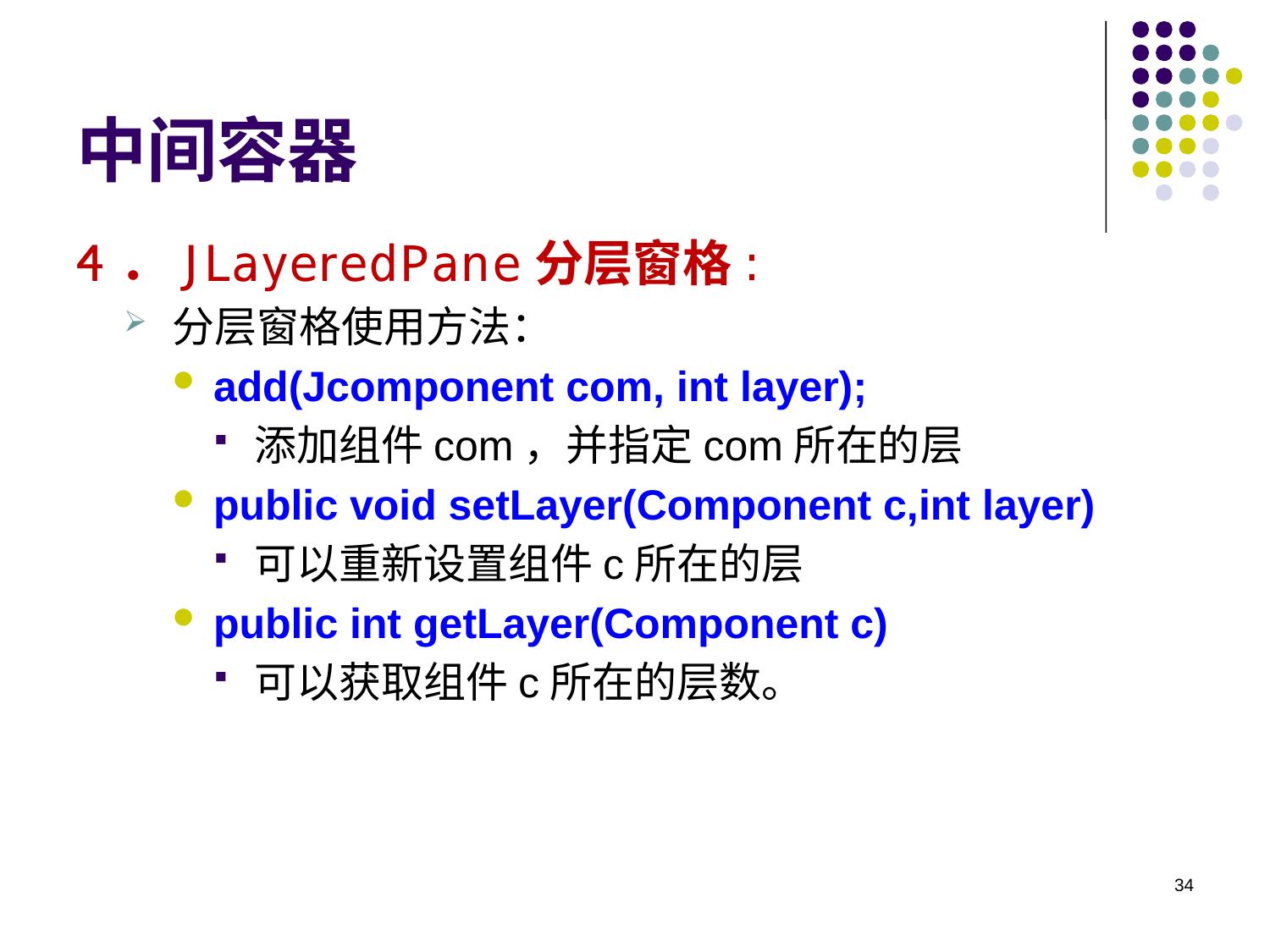

# 中间容器
4．JLayeredPane分层窗格:
分层窗格使用方法：
add(Jcomponent com, int layer);
添加组件com，并指定com所在的层
public void setLayer(Component c,int layer)
可以重新设置组件c所在的层
public int getLayer(Component c)
可以获取组件c所在的层数。

34